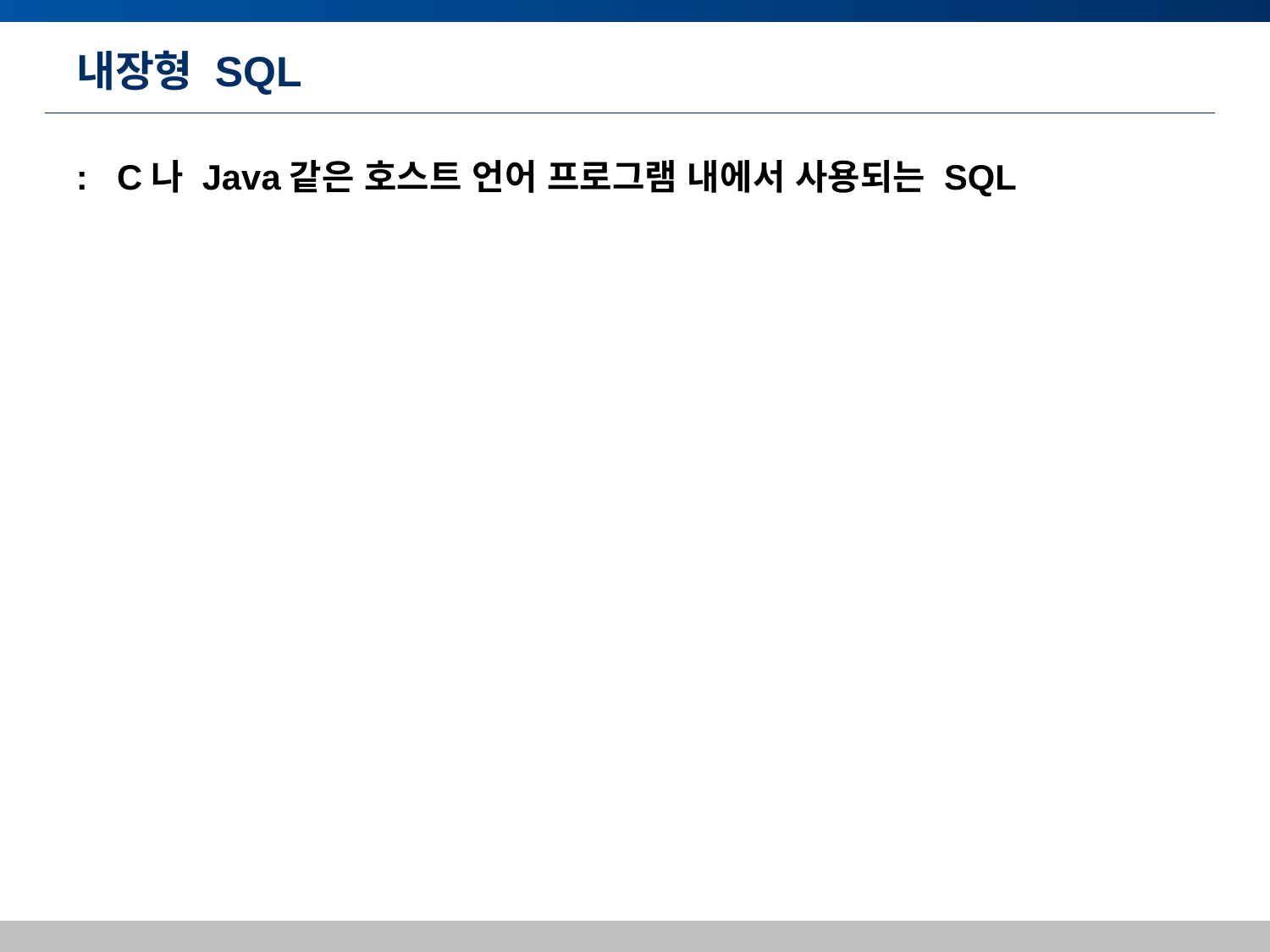

# 내장형 SQL
:   C나 Java같은 호스트 언어 프로그램 내에서 사용되는 SQL